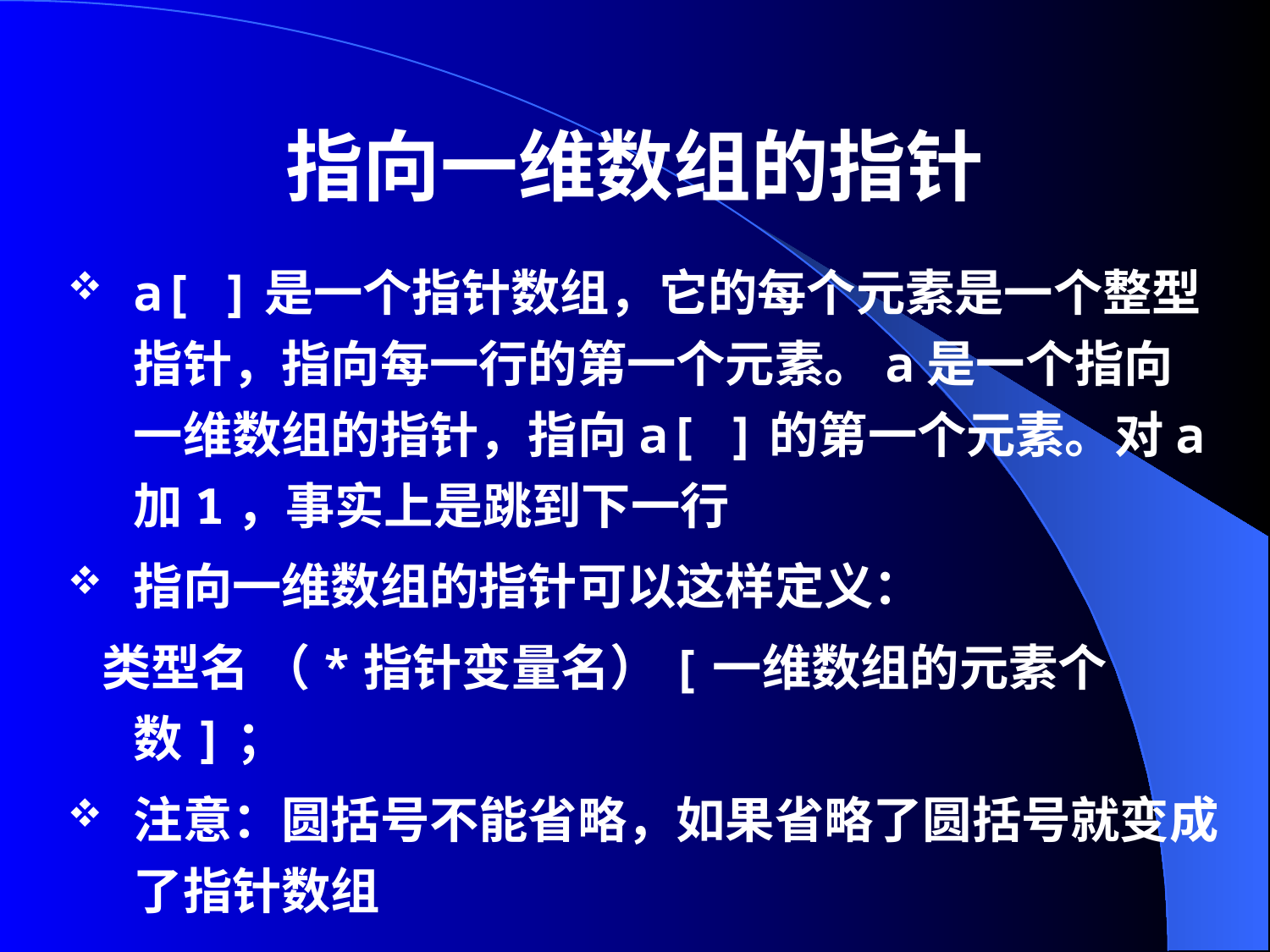

# 指向一维数组的指针
a[ ]是一个指针数组，它的每个元素是一个整型指针，指向每一行的第一个元素。a是一个指向一维数组的指针，指向a[ ]的第一个元素。对a加1，事实上是跳到下一行
指向一维数组的指针可以这样定义：
  类型名 （*指针变量名）[一维数组的元素个数]；
注意：圆括号不能省略，如果省略了圆括号就变成了指针数组